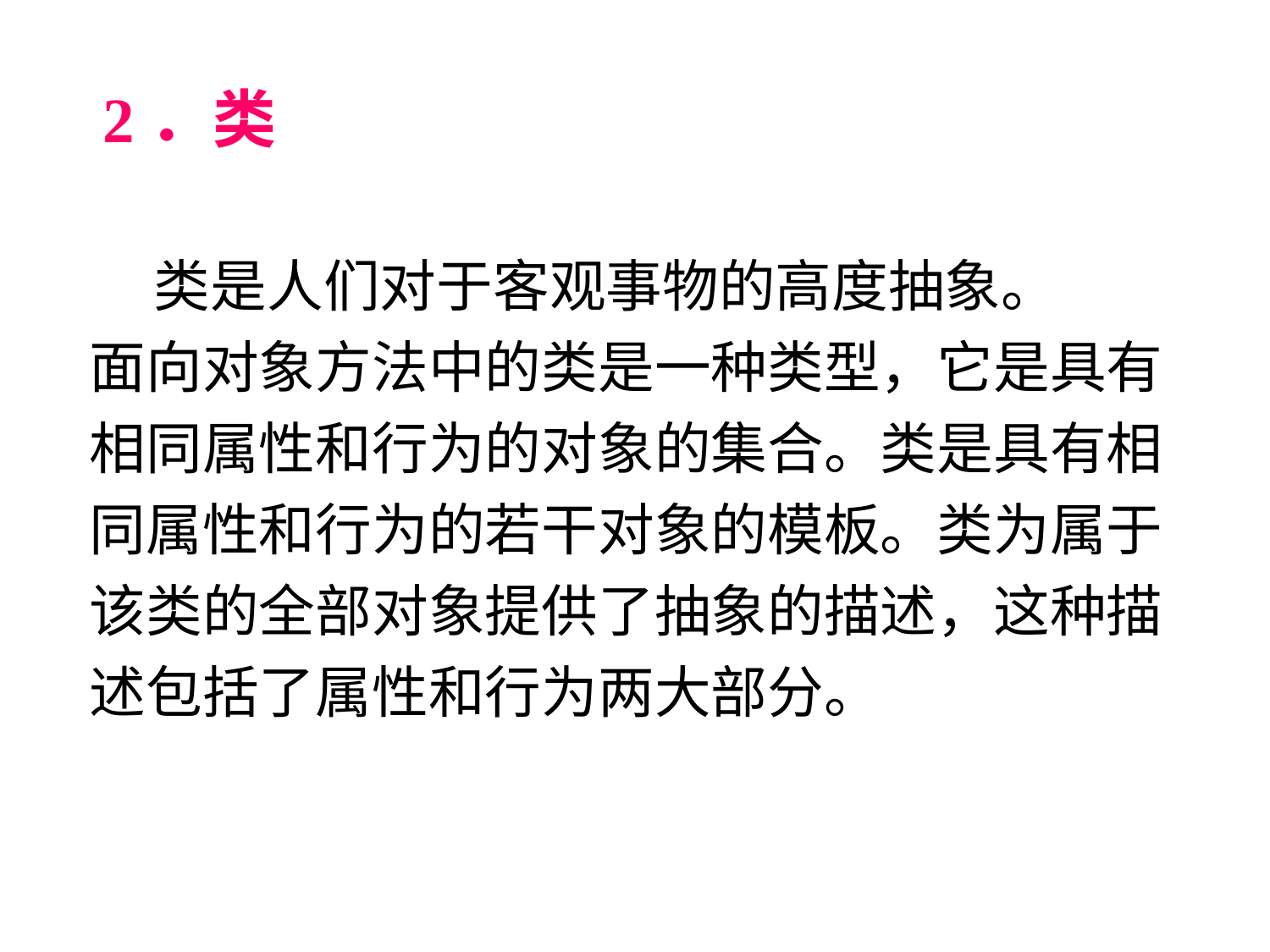

2．类
    类是人们对于客观事物的高度抽象。
面向对象方法中的类是一种类型，它是具有相同属性和行为的对象的集合。类是具有相同属性和行为的若干对象的模板。类为属于该类的全部对象提供了抽象的描述，这种描述包括了属性和行为两大部分。